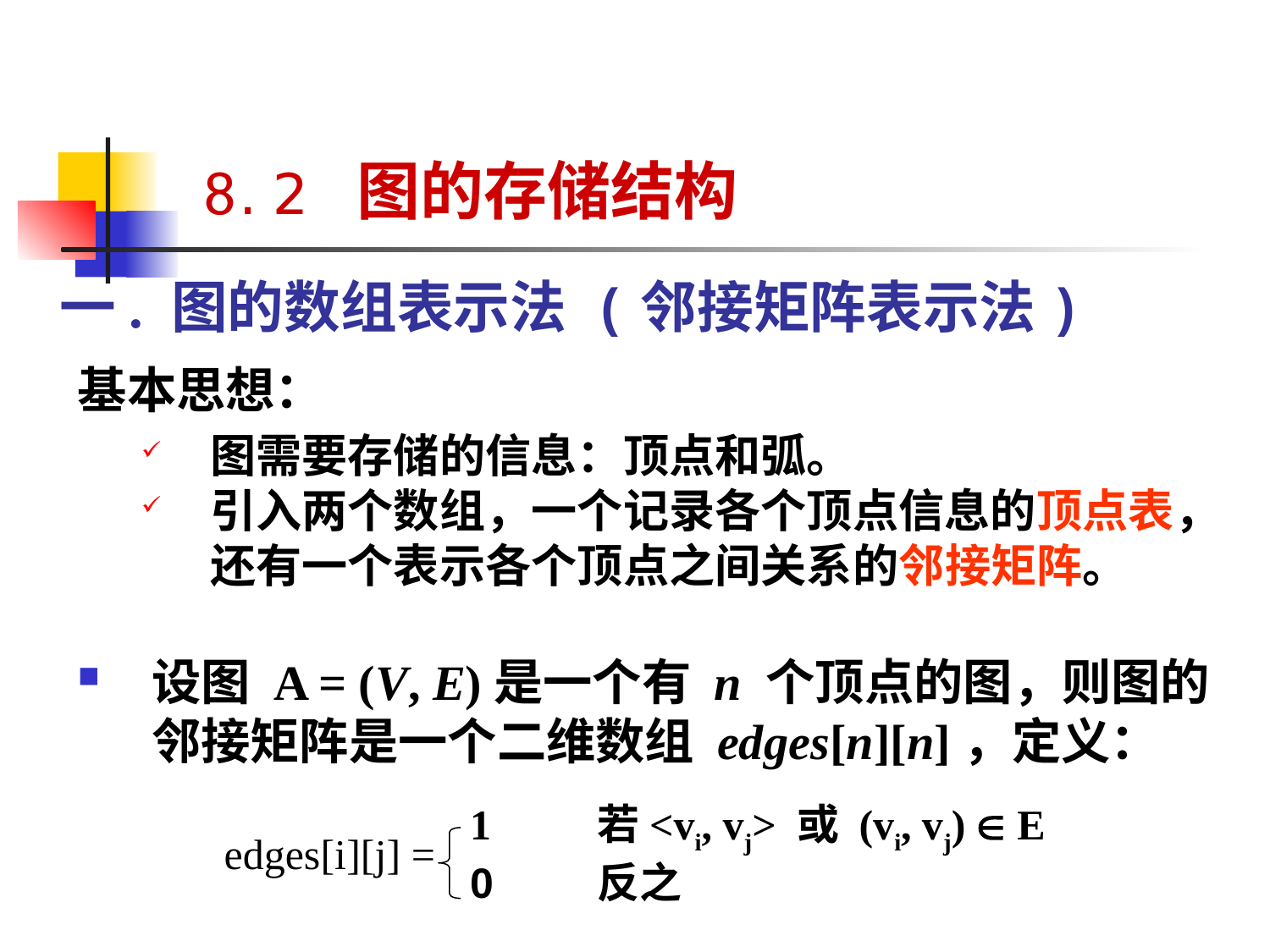

# 8. 2  图的存储结构
  一. 图的数组表示法 (邻接矩阵表示法)
基本思想：
图需要存储的信息：顶点和弧。
引入两个数组，一个记录各个顶点信息的顶点表，还有一个表示各个顶点之间关系的邻接矩阵。

设图 A = (V, E)是一个有 n 个顶点的图，则图的邻接矩阵是一个二维数组 edges[n][n]，定义：

1	若<vi, vj> 或 (vi, vj) ∈ E
0	反之
      edges[i][j] =